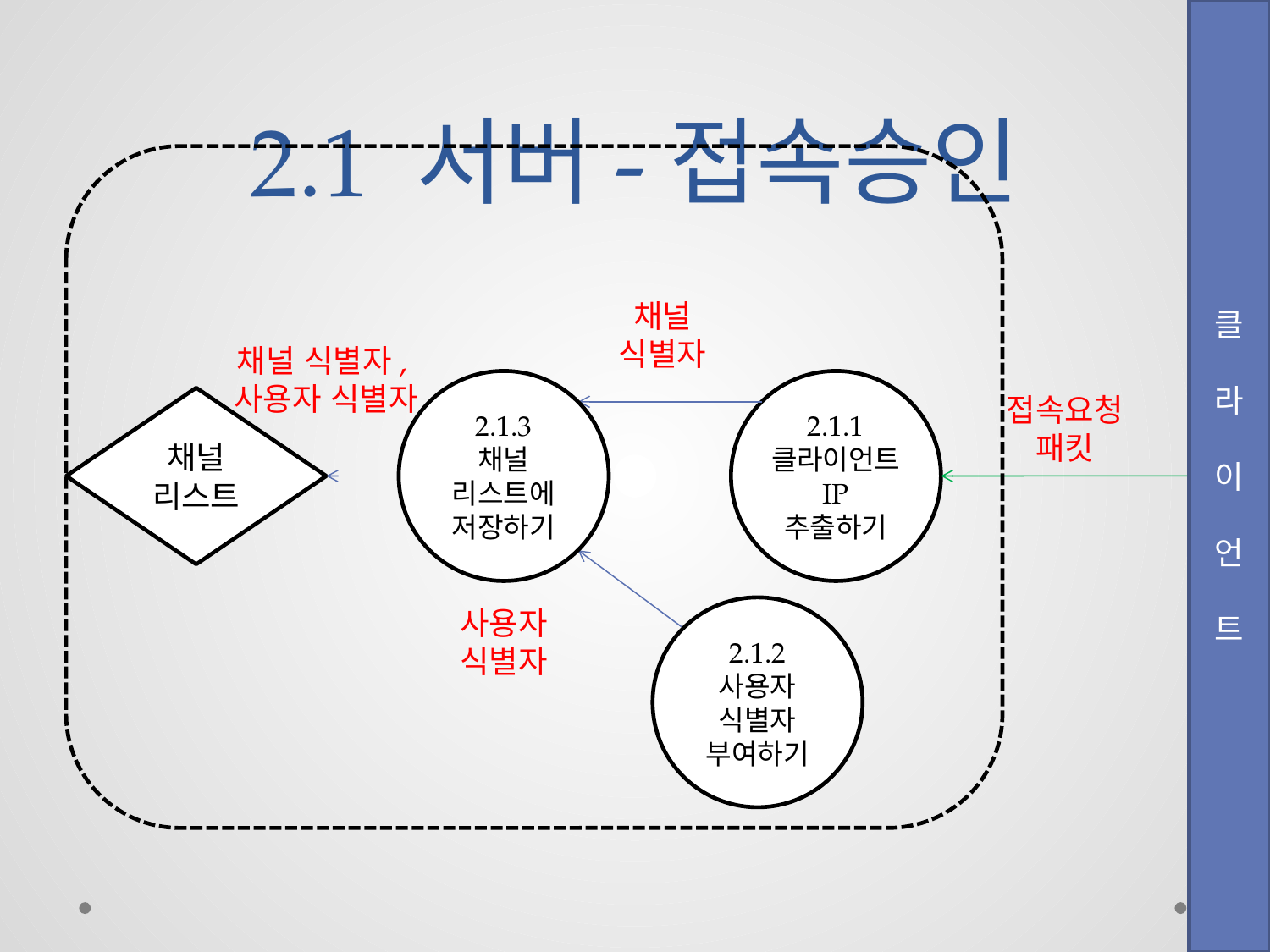

# 2.1 서버-접속승인
클

라

이

언

트

채널
식별자
채널 식별자,
사용자 식별자
2.1.3
채널 리스트에 저장하기
2.1.1
클라이언트 IP 추출하기
접속요청 패킷
채널
리스트
사용자
식별자
2.1.2
사용자 식별자 부여하기